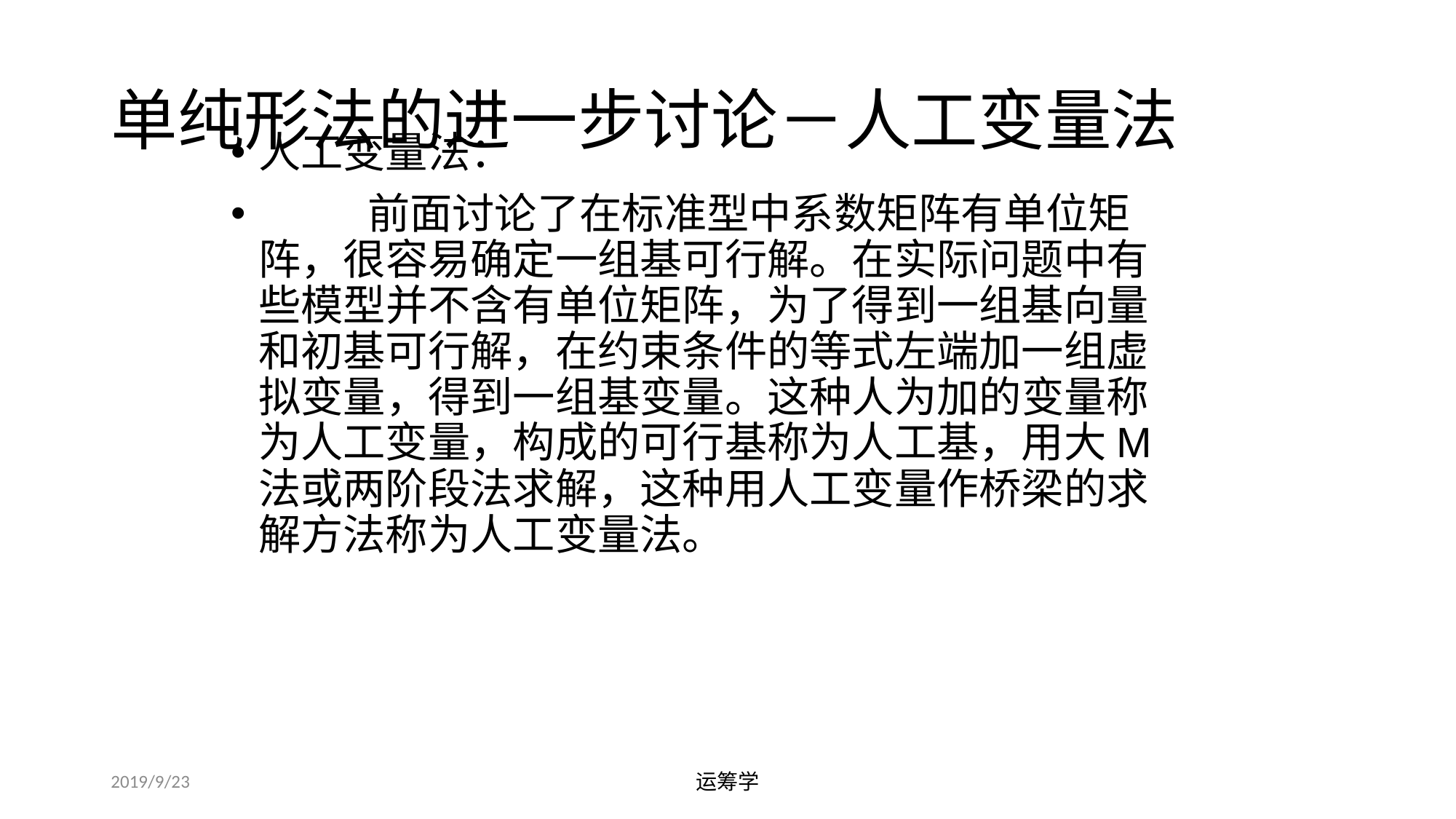

# 单纯形法的进一步讨论－人工变量法
人工变量法：
	前面讨论了在标准型中系数矩阵有单位矩阵，很容易确定一组基可行解。在实际问题中有些模型并不含有单位矩阵，为了得到一组基向量和初基可行解，在约束条件的等式左端加一组虚拟变量，得到一组基变量。这种人为加的变量称为人工变量，构成的可行基称为人工基，用大M法或两阶段法求解，这种用人工变量作桥梁的求解方法称为人工变量法。
2019/9/23
运筹学